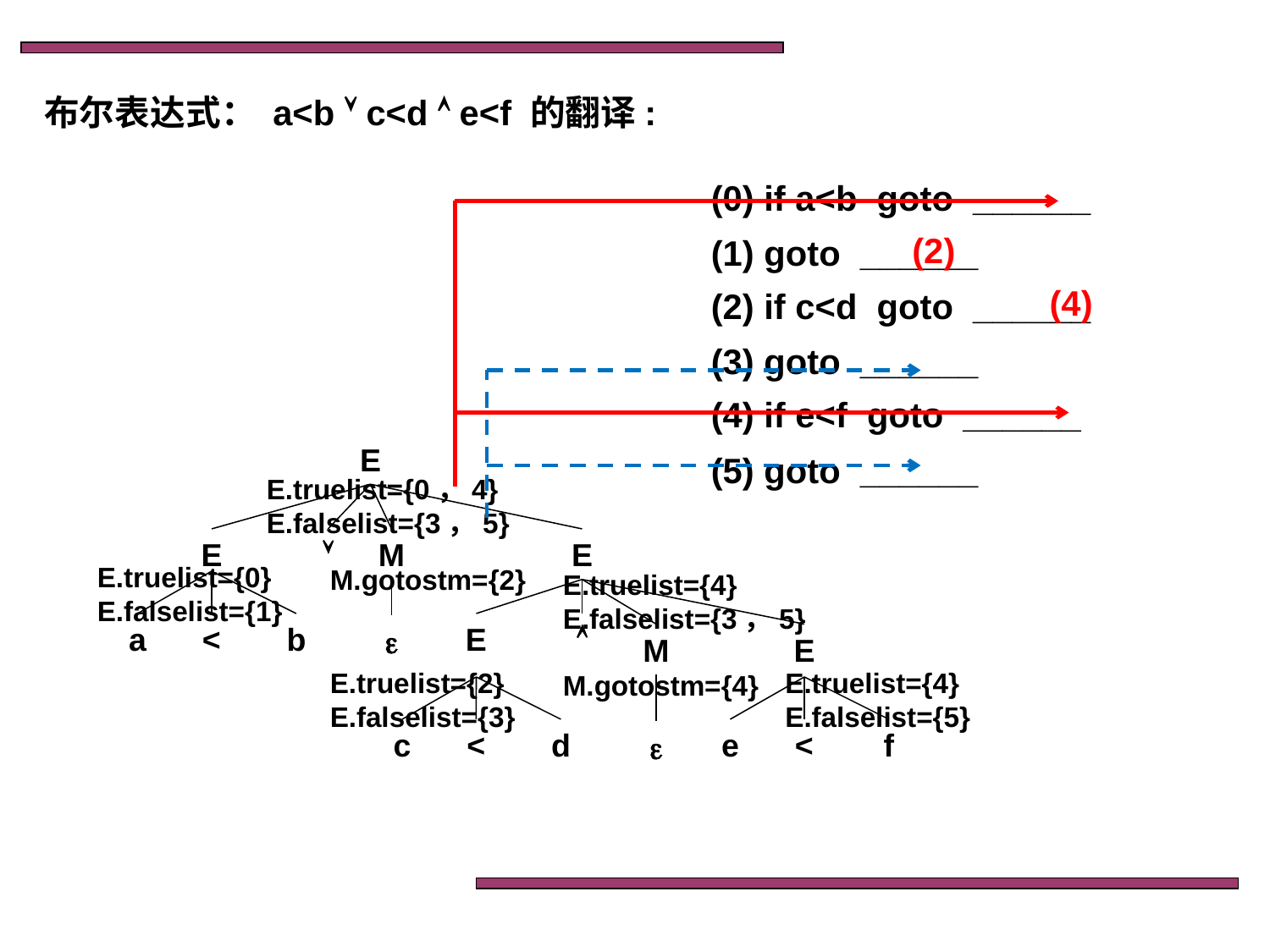

布尔表达式： a<b ∨ c<d ∧ e<f 的翻译:
(0) if a<b  goto  ______
(2)
(1) goto  ______
(4)
(2) if c<d  goto  ______
(3) goto  ______
(4) if e<f  goto  ______
E
(5) goto  ______
E.truelist={0，4}
E.falselist={3，5}
E
∨
M
E
E.truelist={0}
E.falselist={1}
M.gotostm={2}
E.truelist={4}
E.falselist={3，5}
a
<
b
E
∧
ε
M
E
E.truelist={2}
E.falselist={3}
E.truelist={4}
E.falselist={5}
M.gotostm={4}
c
<
d
e
<
f
ε
56